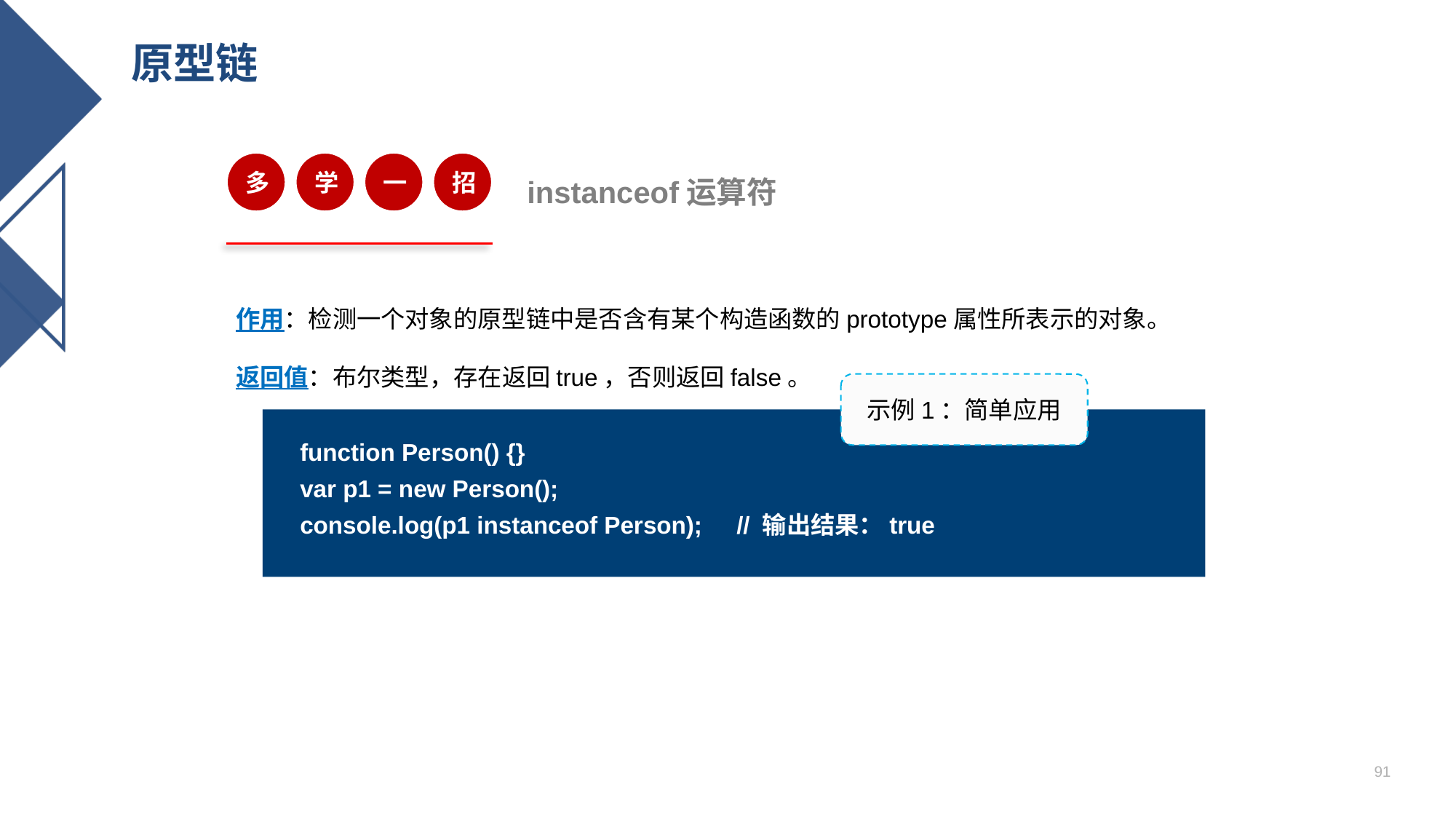

# 原型链
多
学
一
招
instanceof运算符
作用：检测一个对象的原型链中是否含有某个构造函数的prototype属性所表示的对象。
返回值：布尔类型，存在返回true，否则返回false。
示例1：简单应用

function Person() {}
var p1 = new Person();
console.log(p1 instanceof Person);	// 输出结果：true
91